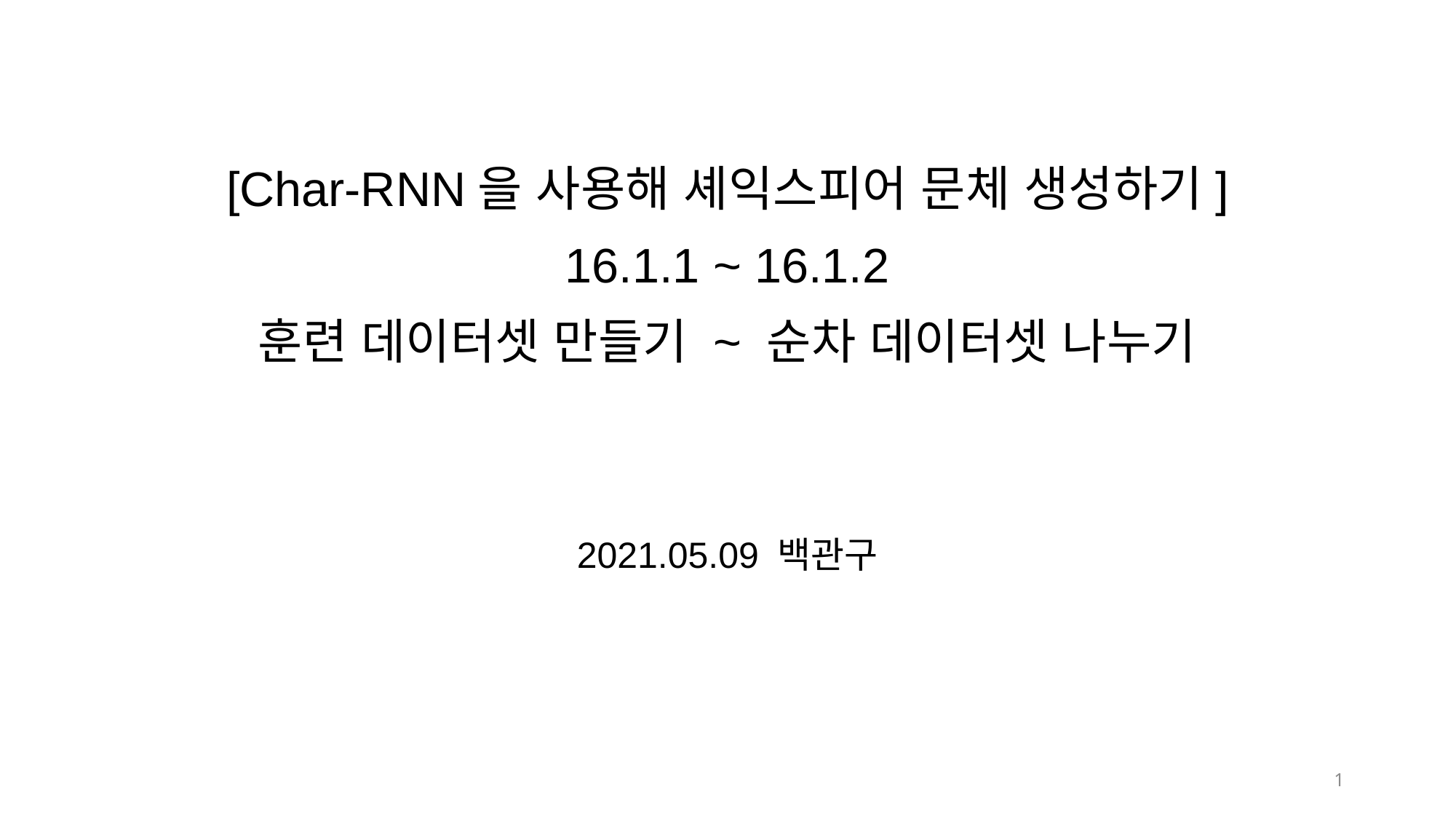

[Char-RNN을 사용해 셰익스피어 문체 생성하기]
16.1.1 ~ 16.1.2
훈련 데이터셋 만들기 ~ 순차 데이터셋 나누기
2021.05.09 백관구
1